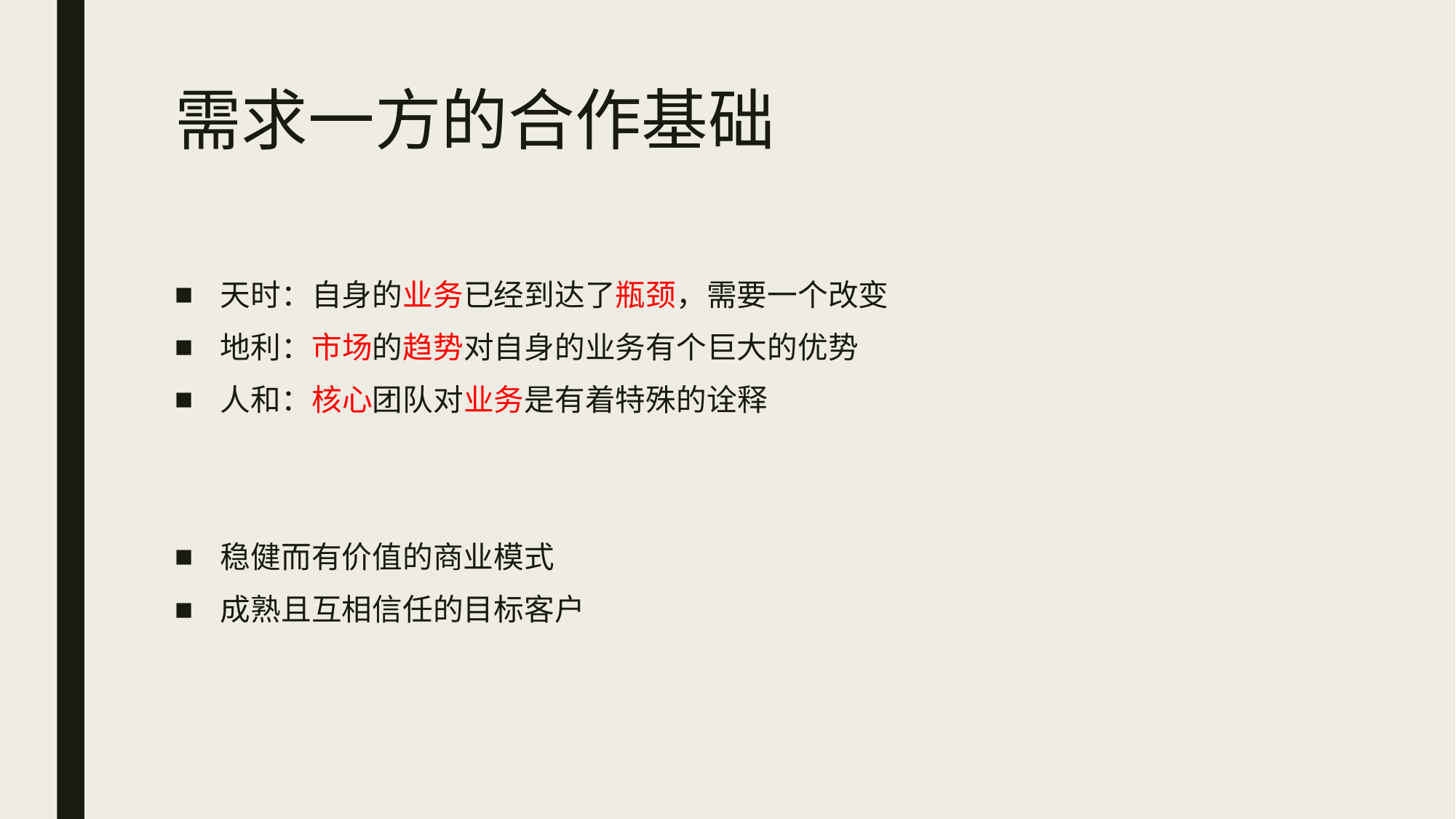

# 需求一方的合作基础
天时：自身的业务已经到达了瓶颈，需要一个改变
地利：市场的趋势对自身的业务有个巨大的优势
人和：核心团队对业务是有着特殊的诠释

稳健而有价值的商业模式
成熟且互相信任的目标客户